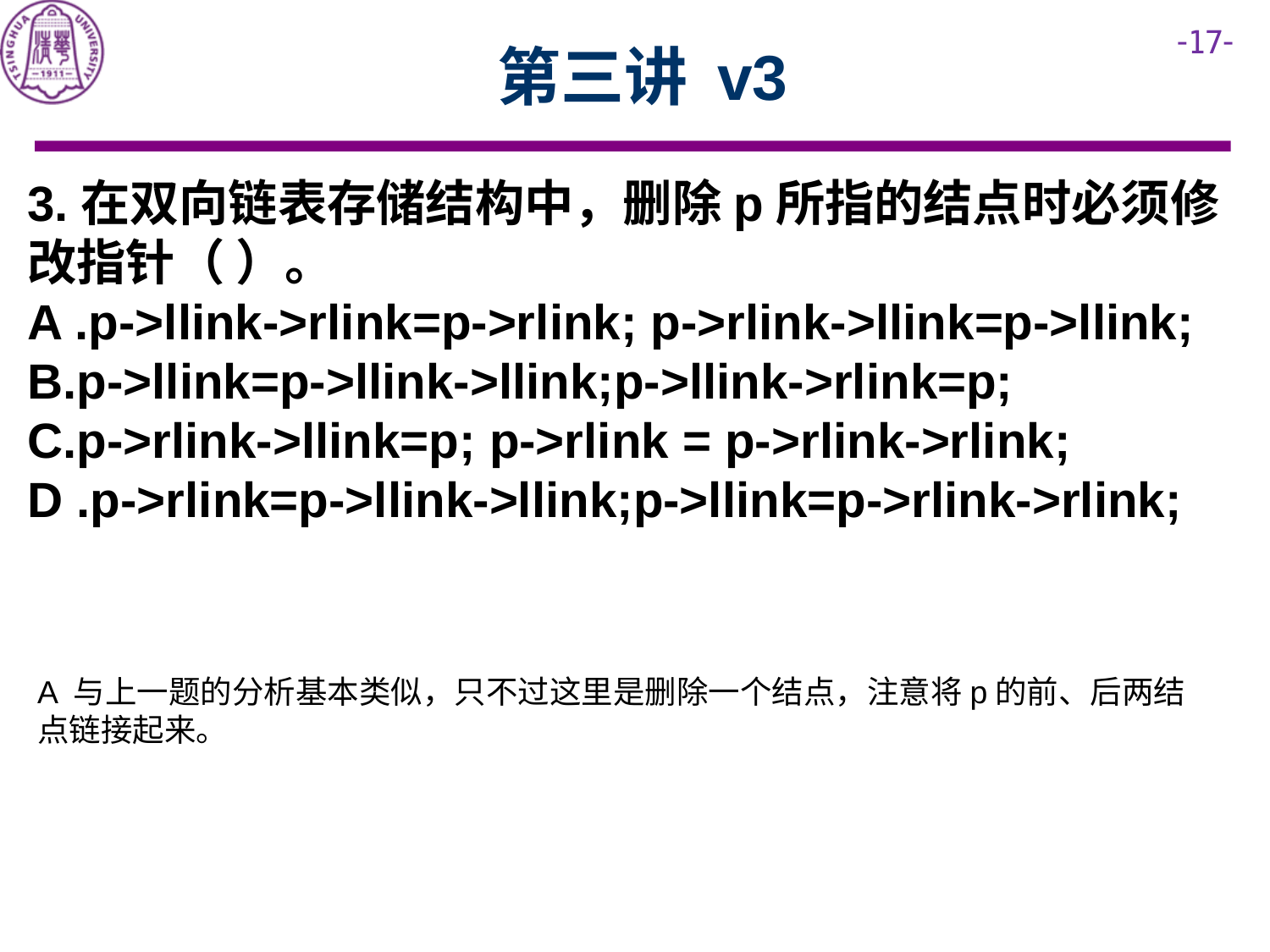

# 第三讲 v3
3.在双向链表存储结构中，删除p所指的结点时必须修改指针（ ）。
A .p->llink->rlink=p->rlink; p->rlink->llink=p->llink;
B.p->llink=p->llink->llink;p->llink->rlink=p;
C.p->rlink->llink=p; p->rlink = p->rlink->rlink;
D .p->rlink=p->llink->llink;p->llink=p->rlink->rlink;
A 与上一题的分析基本类似，只不过这里是删除一个结点，注意将p的前、后两结点链接起来。